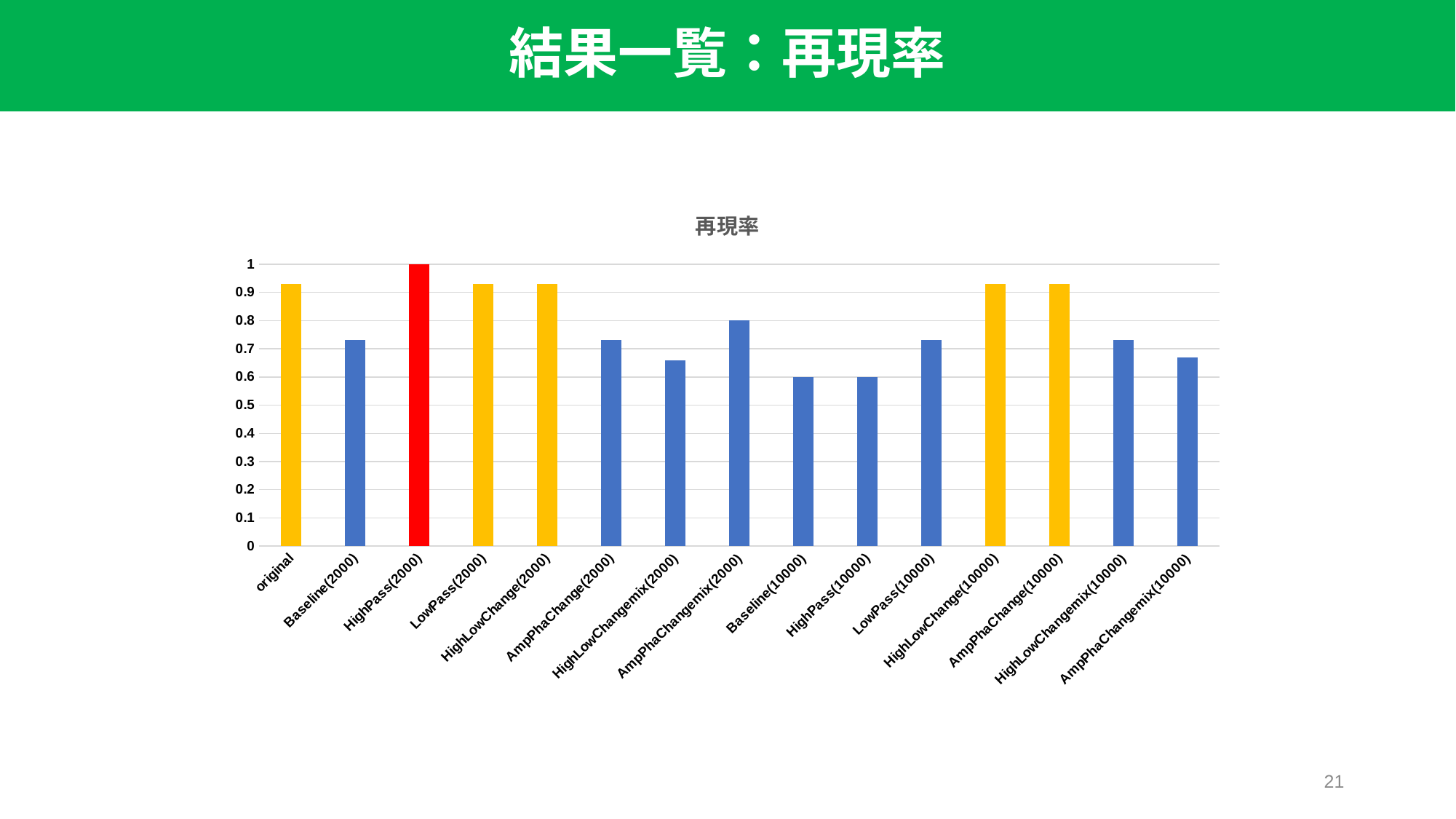

結果一覧：再現率

### Chart: 再現率

| Category | 再現率 |
|---|---|
| original | 0.93 |
| Baseline(2000) | 0.73 |
| HighPass(2000) | 1.0 |
| LowPass(2000) | 0.93 |
| HighLowChange(2000) | 0.93 |
| AmpPhaChange(2000) | 0.73 |
| HighLowChangemix(2000) | 0.66 |
| AmpPhaChangemix(2000) | 0.8 |
| Baseline(10000) | 0.6 |
| HighPass(10000) | 0.6 |
| LowPass(10000) | 0.73 |
| HighLowChange(10000) | 0.93 |
| AmpPhaChange(10000) | 0.93 |
| HighLowChangemix(10000) | 0.73 |
| AmpPhaChangemix(10000) | 0.67 |
21